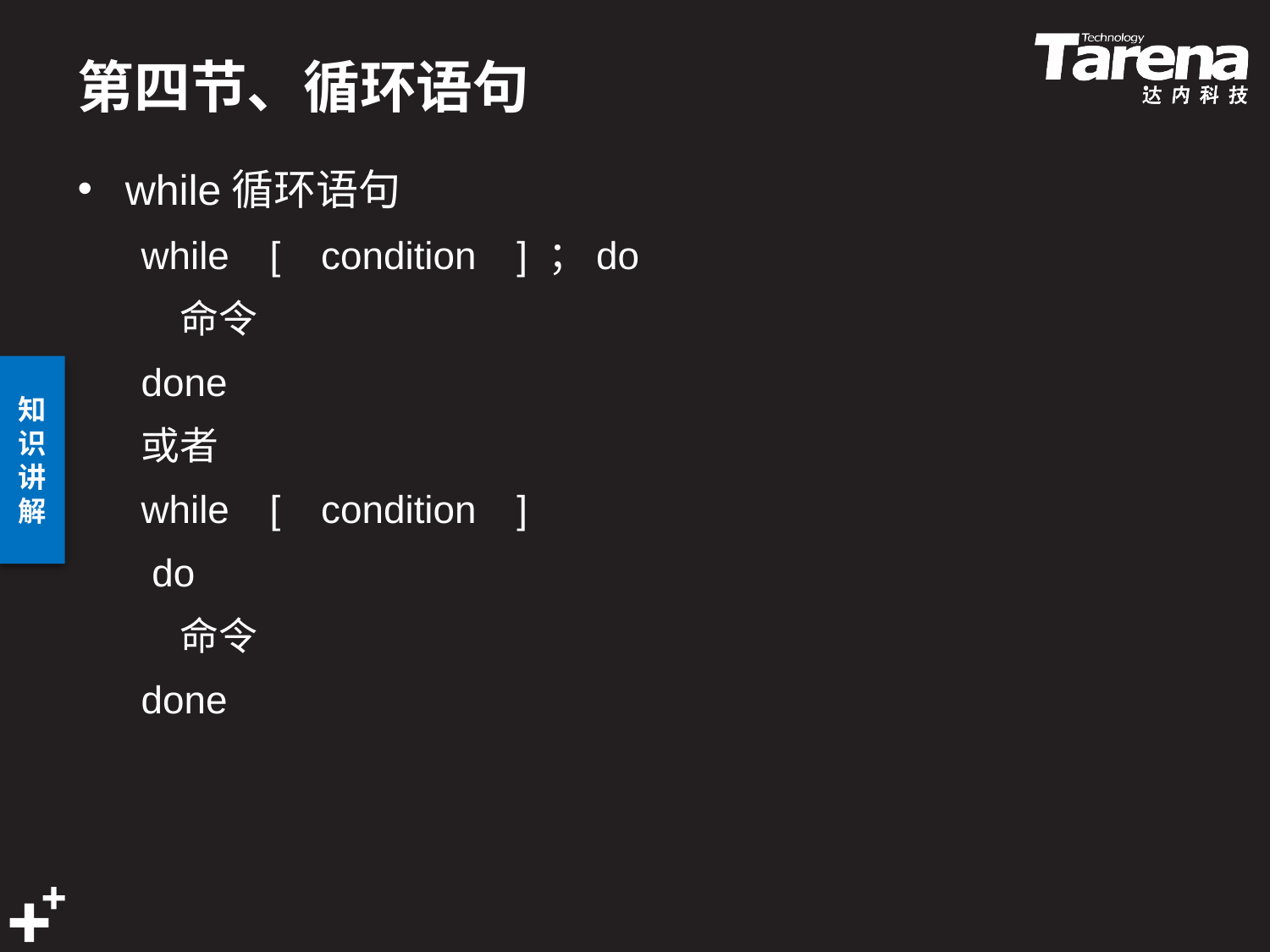

# 第四节、循环语句
while循环语句
while  [  condition  ] ；do   
 命令 
done 
或者
while  [  condition  ]
 do   
 命令 
done 